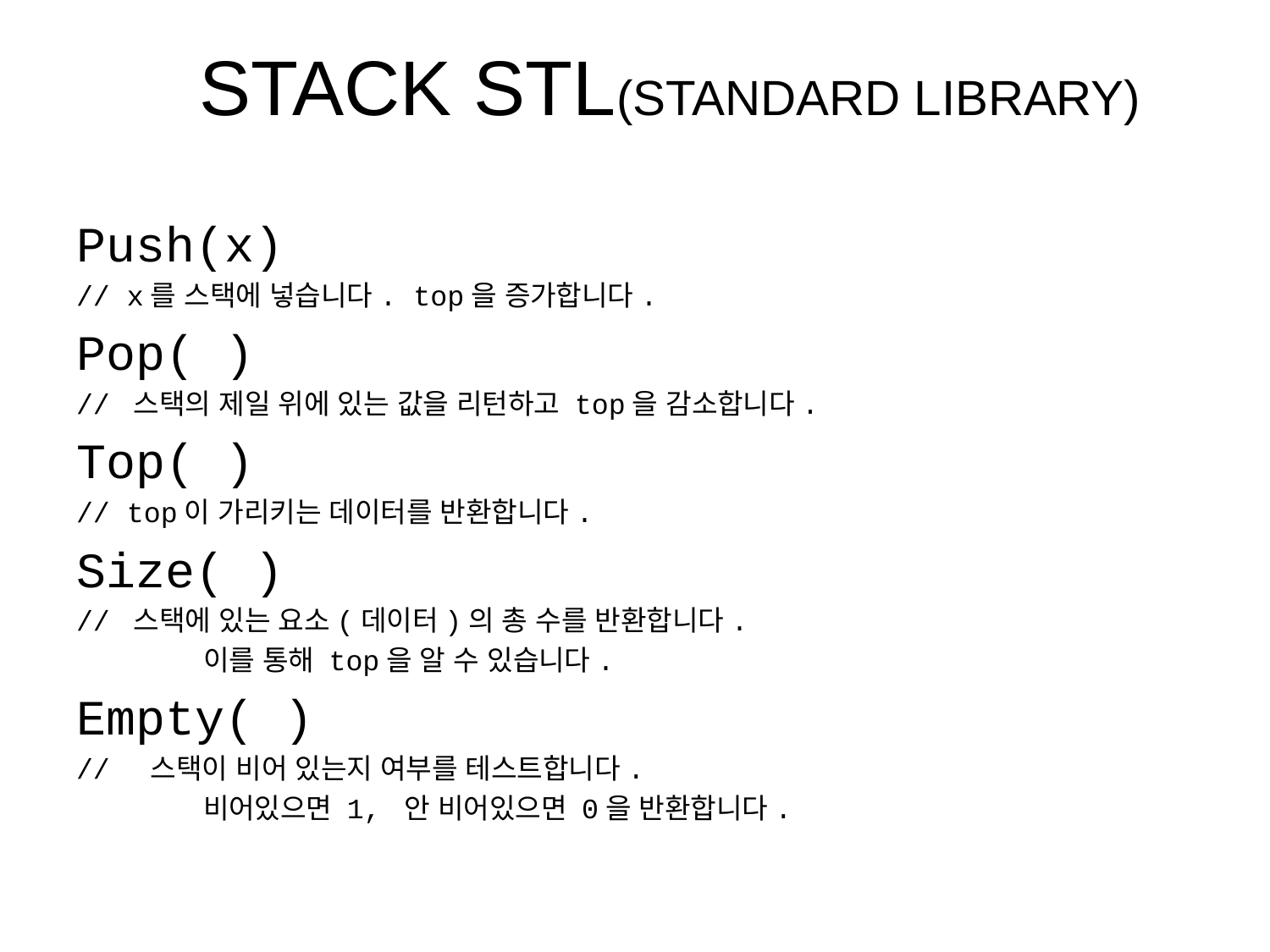

STACK STL(STANDARD LIBRARY)
Push(x)
// x를 스택에 넣습니다. top을 증가합니다.
Pop( )
// 스택의 제일 위에 있는 값을 리턴하고 top을 감소합니다.
Top( )
// top이 가리키는 데이터를 반환합니다.
Size( )
// 스택에 있는 요소(데이터)의 총 수를 반환합니다.
	이를 통해 top을 알 수 있습니다.
Empty( )
//  스택이 비어 있는지 여부를 테스트합니다.
	비어있으면 1, 안 비어있으면 0을 반환합니다.